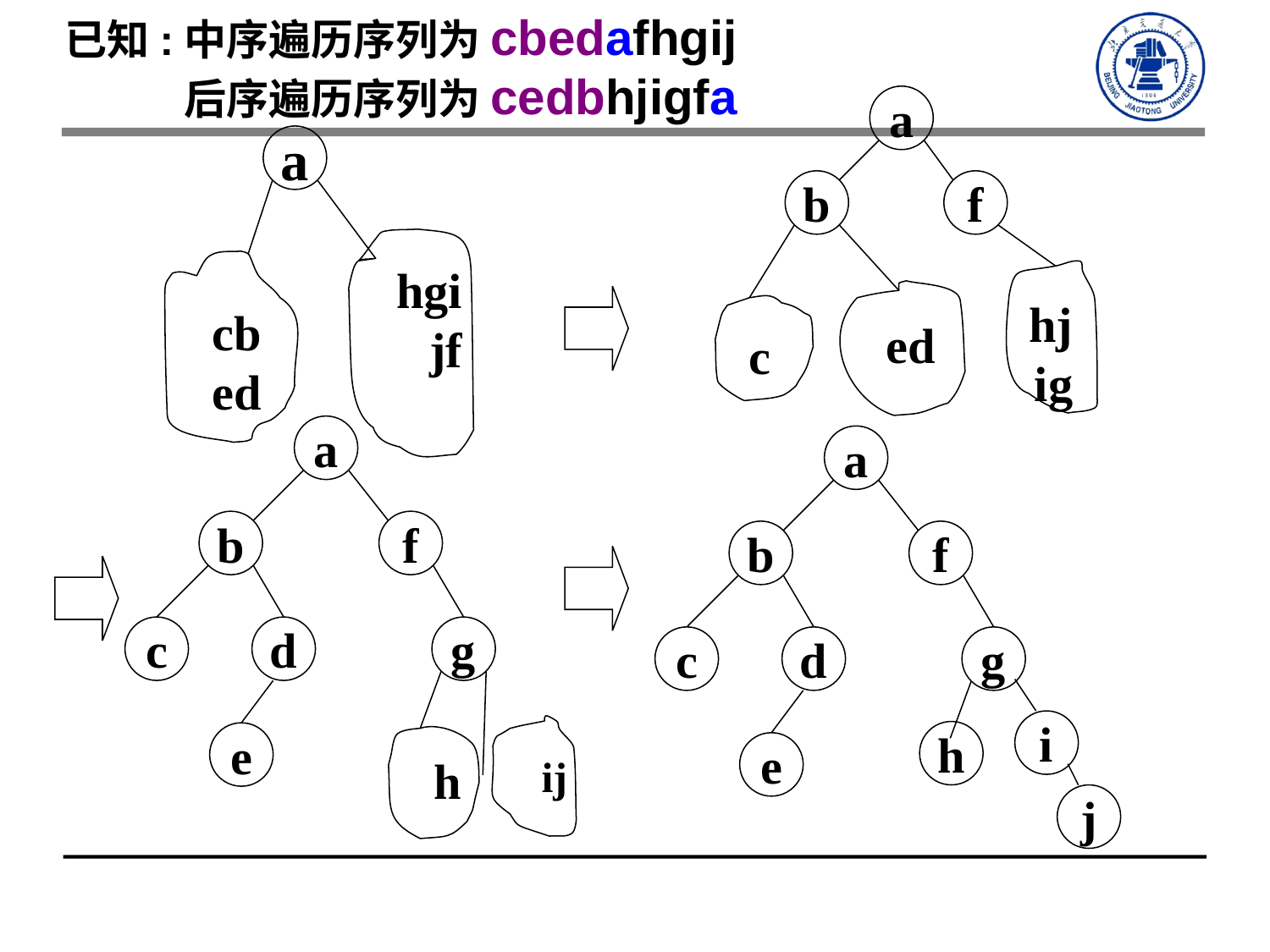

已知:中序遍历序列为cbedafhgij
         后序遍历序列为cedbhjigfa
a
b
f

hjig
ed
c
a

hgi
jf
cbed

a
b
f
c
d
g

e

h
ij
a
b
f
c
d
g

i
h
e

j